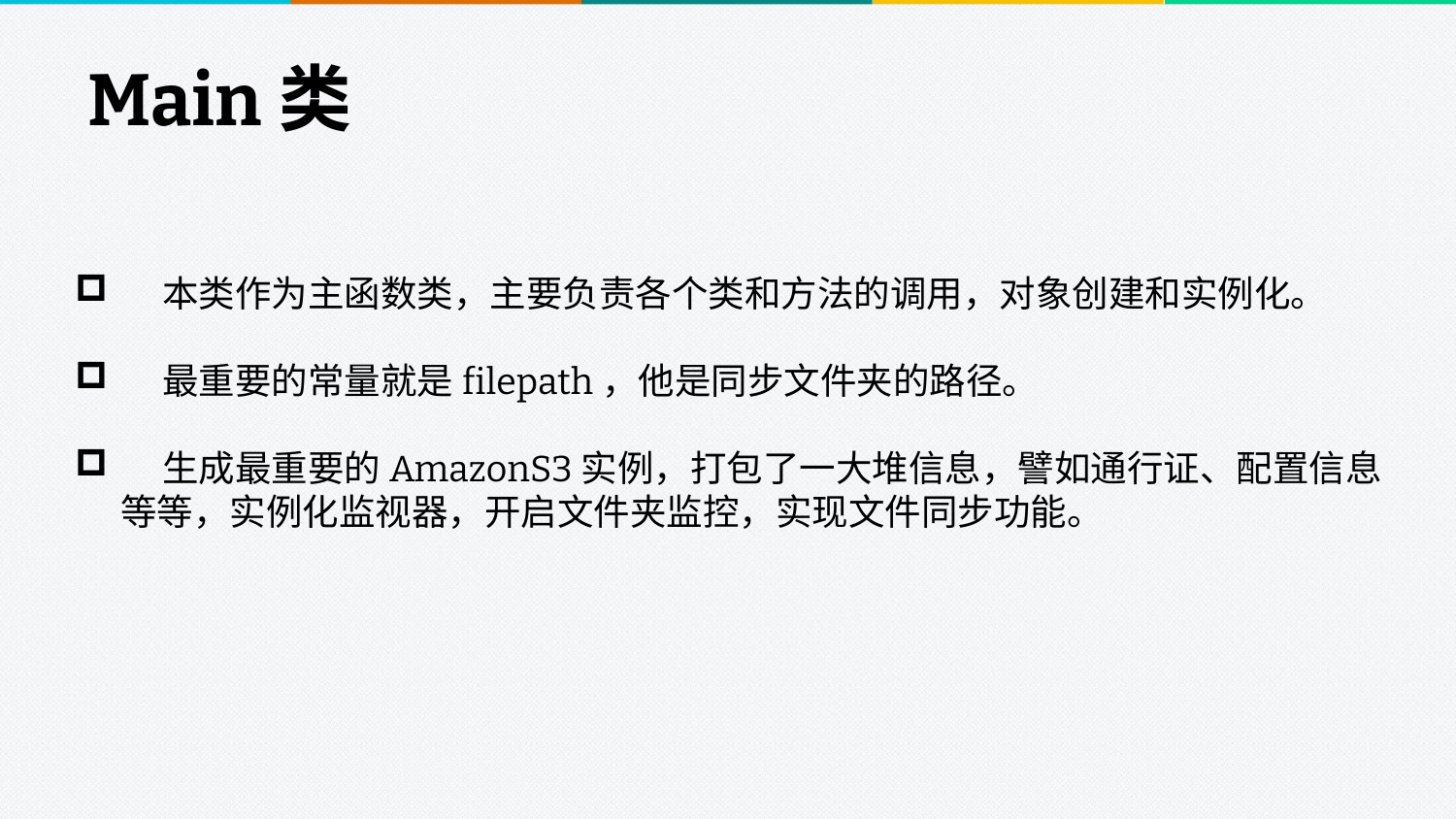

Main类

    本类作为主函数类，主要负责各个类和方法的调用，对象创建和实例化。

    最重要的常量就是filepath，他是同步文件夹的路径。

    生成最重要的AmazonS3实例，打包了一大堆信息，譬如通行证、配置信息等等，实例化监视器，开启文件夹监控，实现文件同步功能。